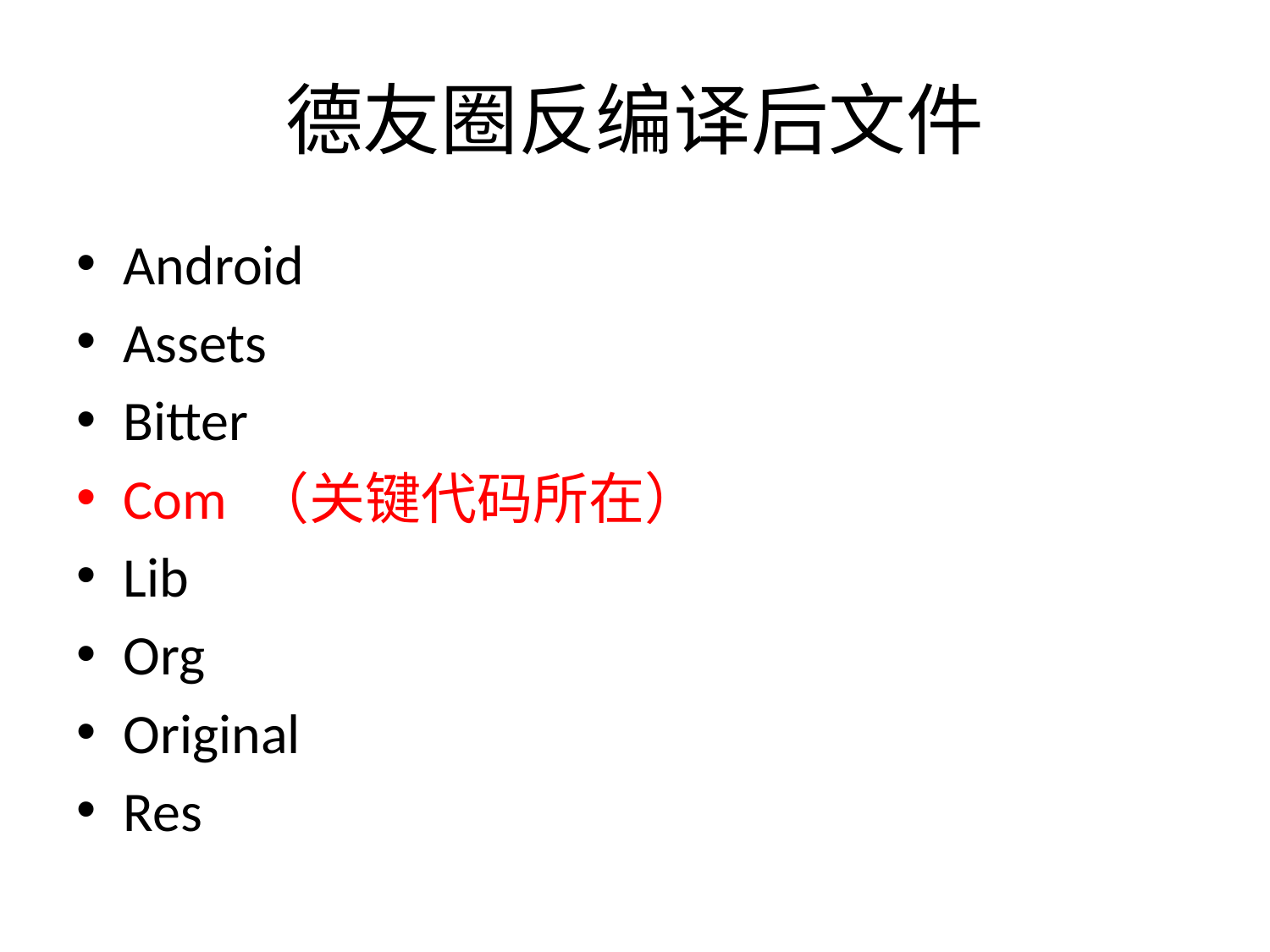

# 德友圈反编译后文件
Android
Assets
Bitter
Com （关键代码所在）
Lib
Org
Original
Res